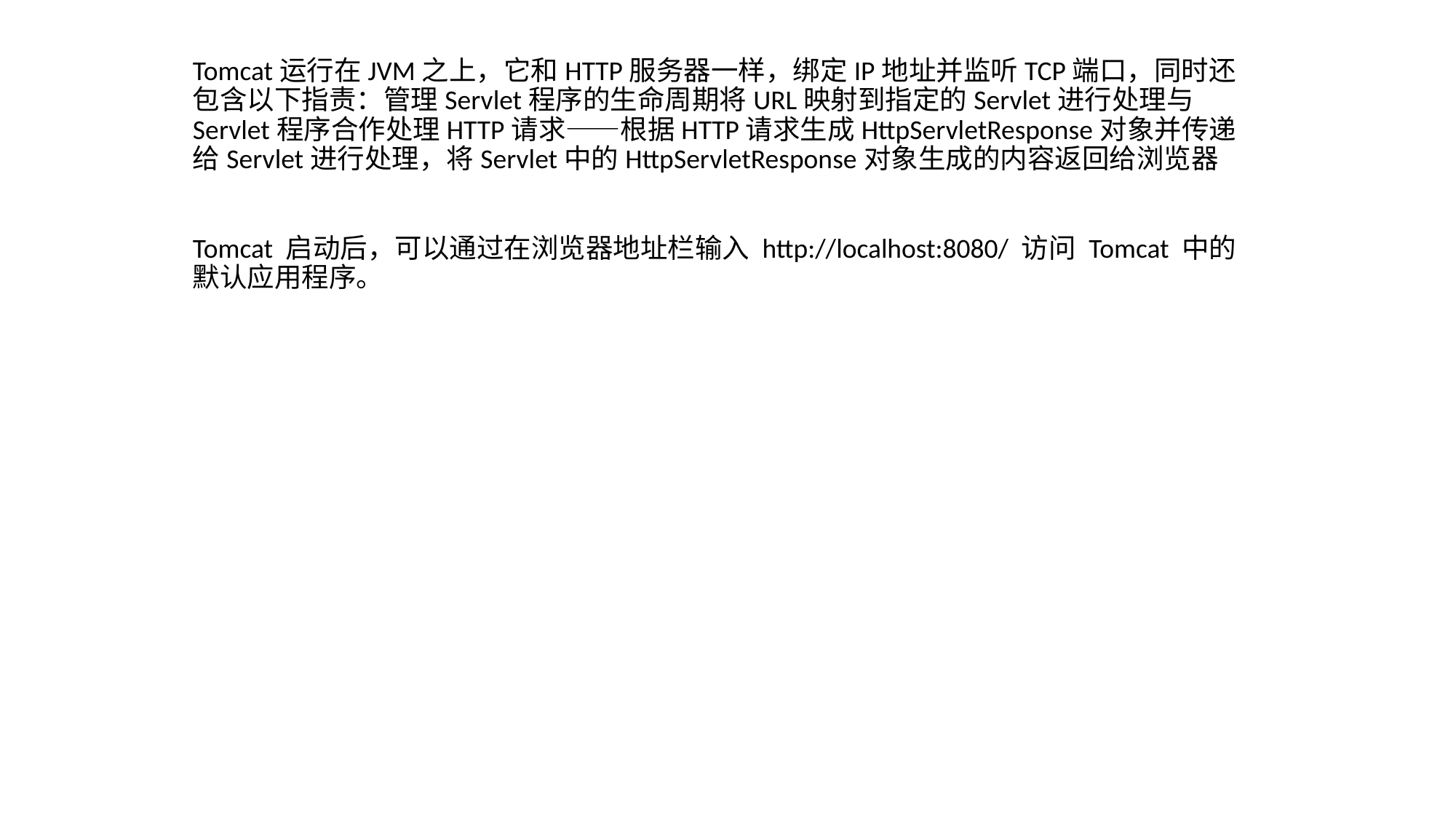

Tomcat运行在JVM之上，它和HTTP服务器一样，绑定IP地址并监听TCP端口，同时还包含以下指责：管理Servlet程序的生命周期将URL映射到指定的Servlet进行处理与Servlet程序合作处理HTTP请求——根据HTTP请求生成HttpServletResponse对象并传递给Servlet进行处理，将Servlet中的HttpServletResponse对象生成的内容返回给浏览器

Tomcat 启动后，可以通过在浏览器地址栏输入 http://localhost:8080/ 访问 Tomcat 中的默认应用程序。